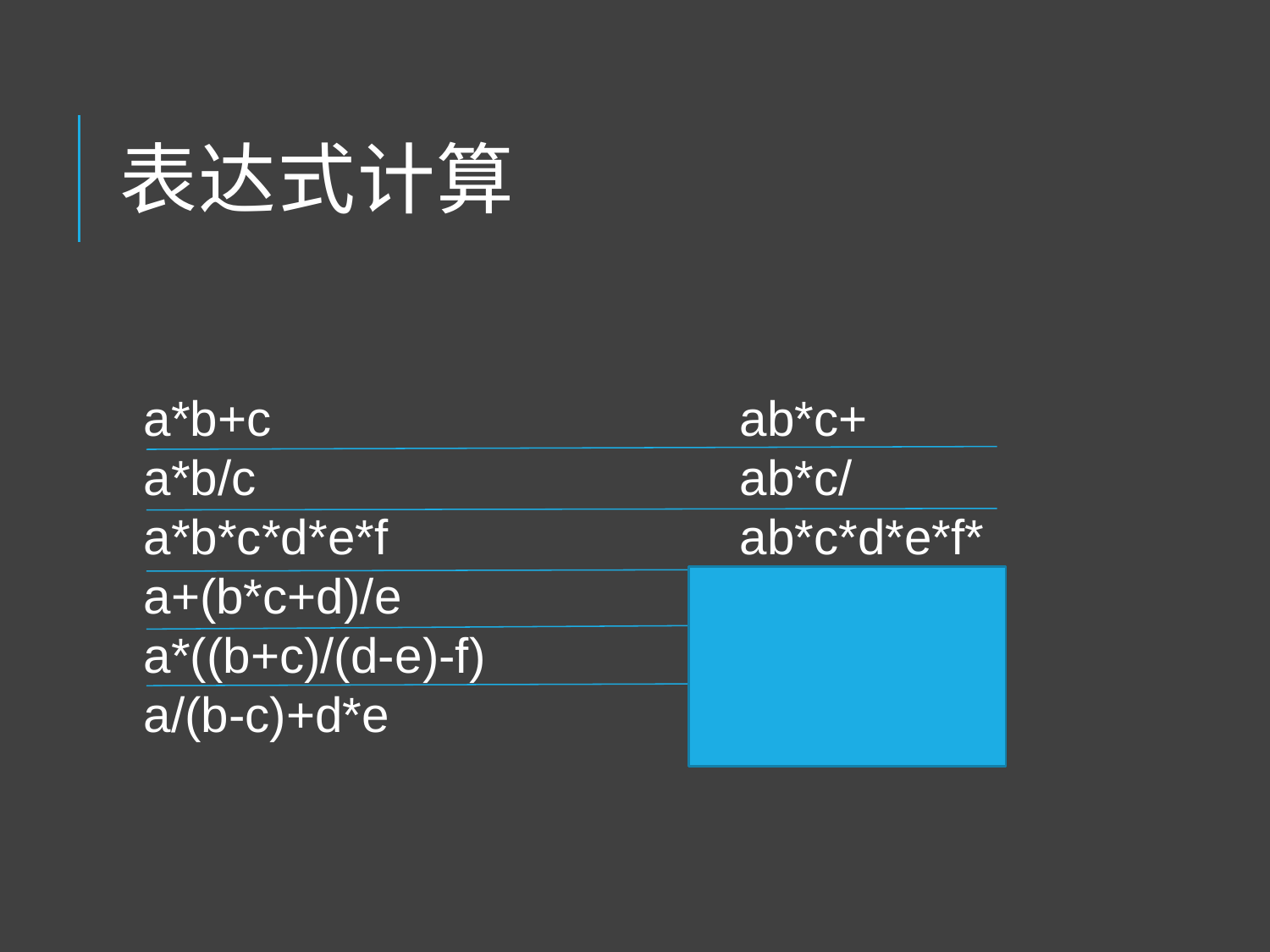

# 表达式计算
a*b+c
a*b/c
a*b*c*d*e*f
a+(b*c+d)/e
a*((b+c)/(d-e)-f)
a/(b-c)+d*e
ab*c+
ab*c/
ab*c*d*e*f*
abc*d+e/+
abc+de-/f-*
abc-/de*+